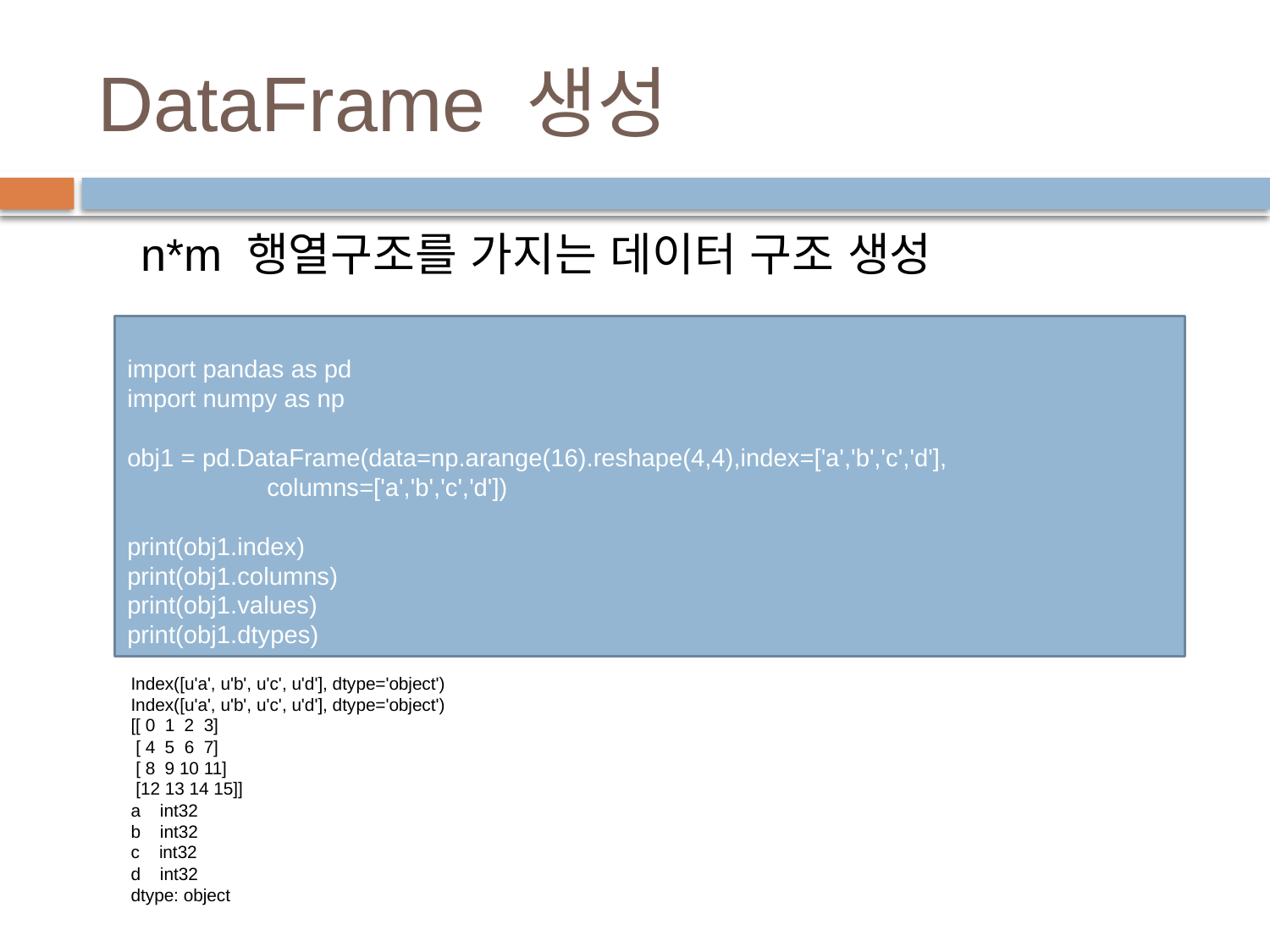

# DataFrame 생성
n*m 행열구조를 가지는 데이터 구조 생성

import pandas as pd
import numpy as np

obj1 = pd.DataFrame(data=np.arange(16).reshape(4,4),index=['a','b','c','d'],
                    columns=['a','b','c','d'])

print(obj1.index)
print(obj1.columns)
print(obj1.values)
print(obj1.dtypes)
Index([u'a', u'b', u'c', u'd'], dtype='object')
Index([u'a', u'b', u'c', u'd'], dtype='object')
[[ 0  1  2  3]
 [ 4  5  6  7]
 [ 8  9 10 11]
 [12 13 14 15]]
a    int32
b    int32
c    int32
d    int32
dtype: object